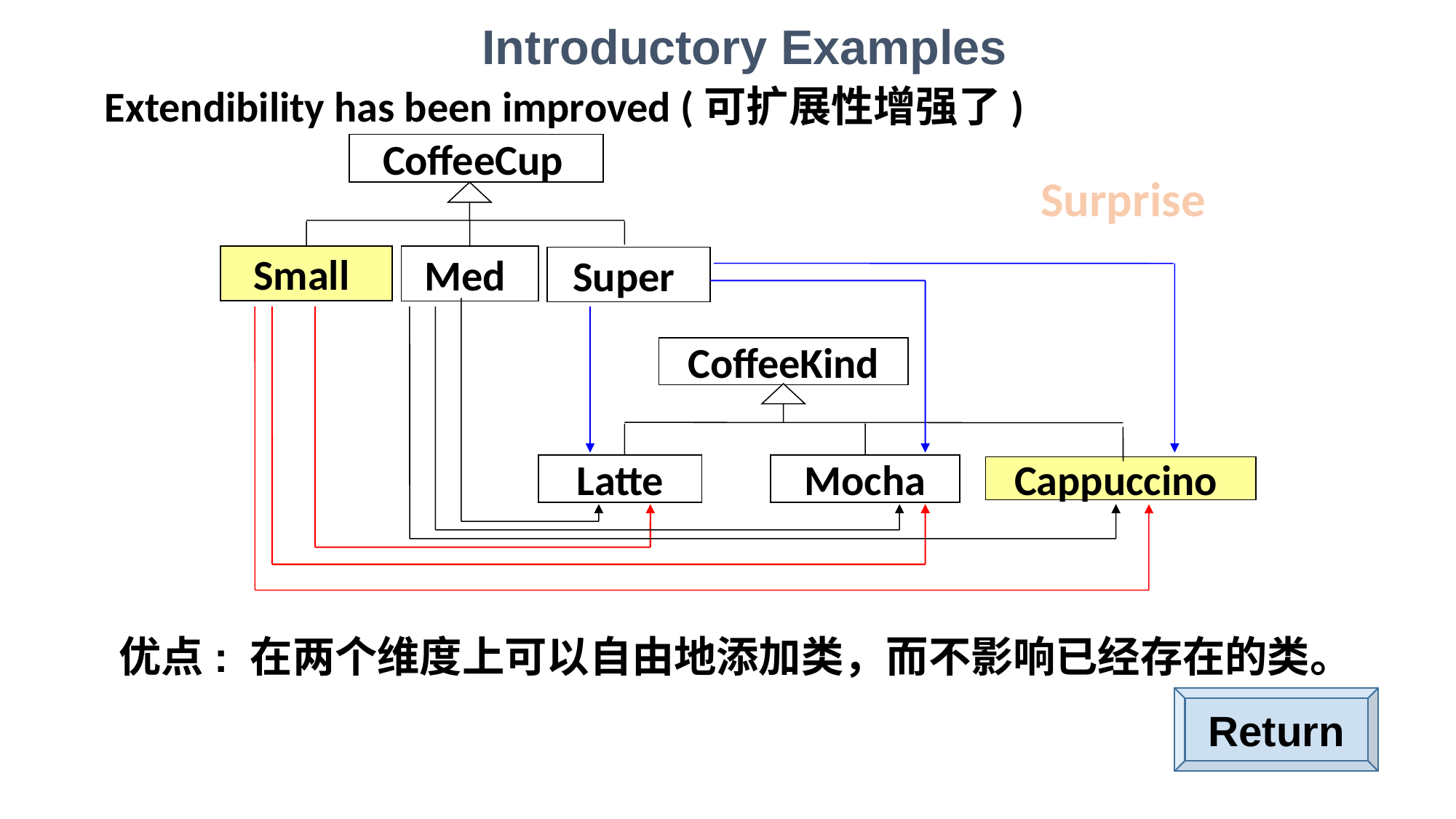

Introductory Examples
Extendibility has been improved (可扩展性增强了)
CoffeeCup
Surprise

Small
Med
Super

CoffeeKind

Latte
Mocha
Cappuccino

优点: 在两个维度上可以自由地添加类，而不影响已经存在的类。
Return